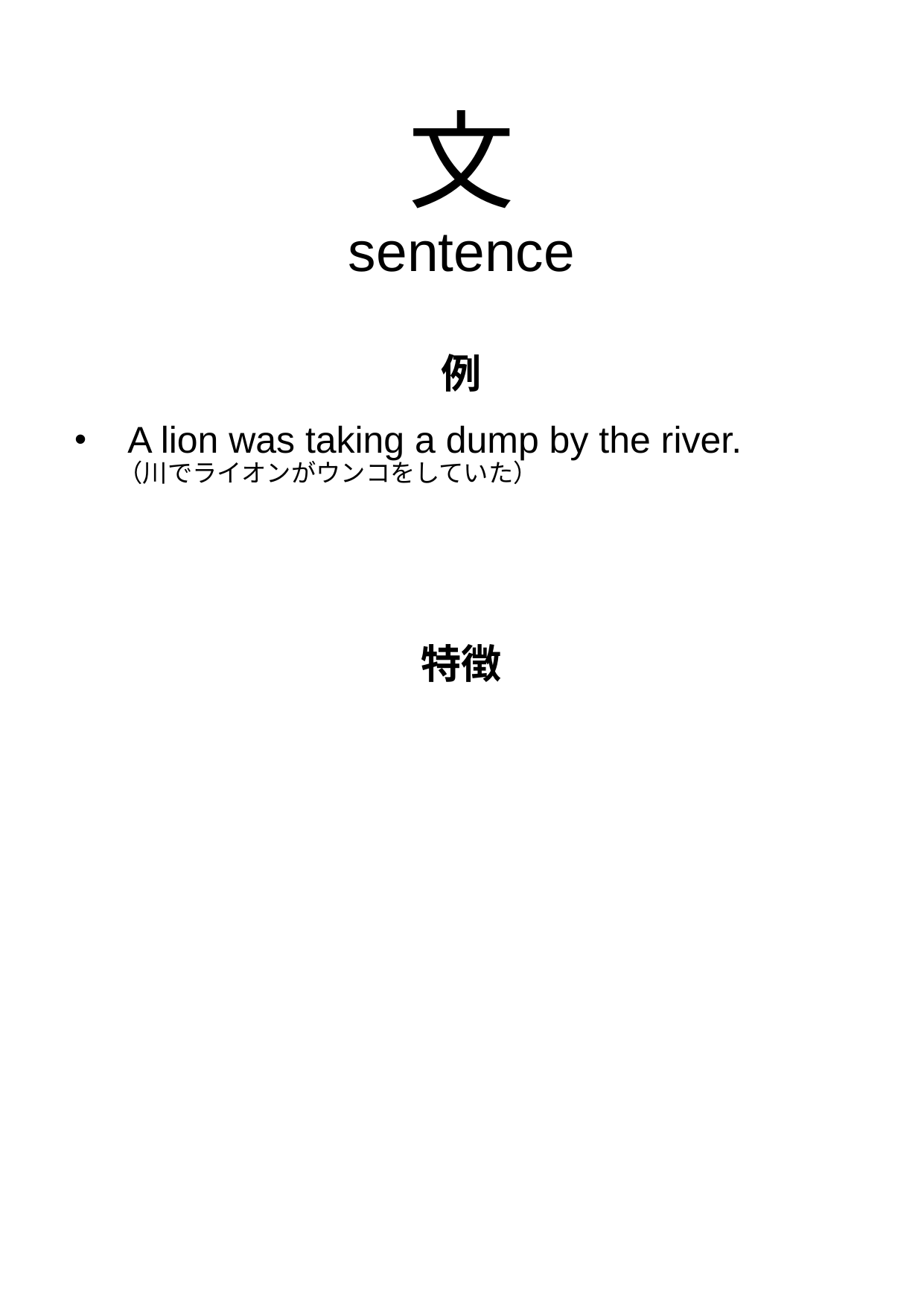

# 文 sentence
例
 A lion was taking a dump by the river.
（川でライオンがウンコをしていた）

特徴